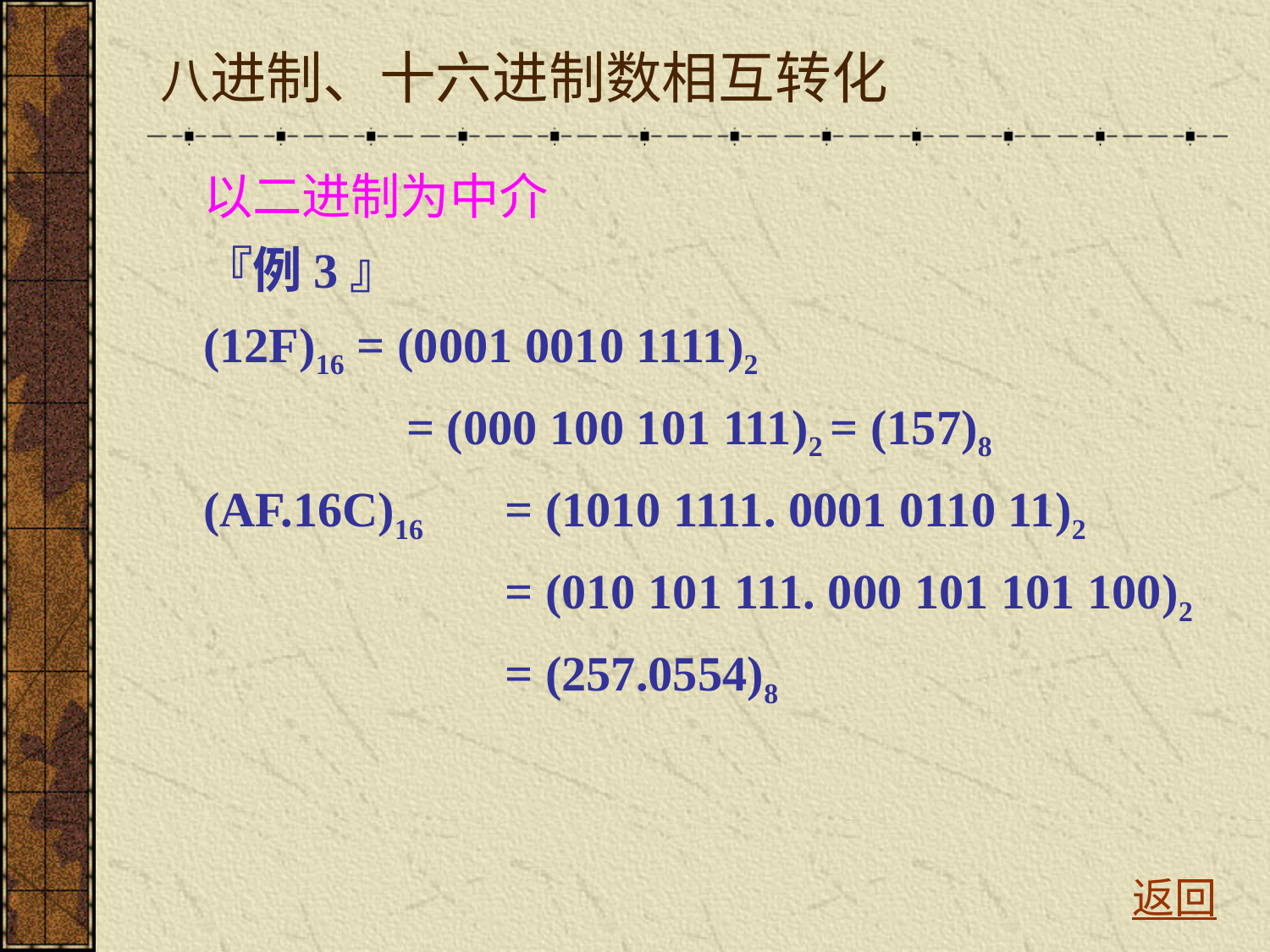

# 八进制、十六进制数相互转化
以二进制为中介
『例3』
(12F)16 = (0001 0010 1111)2
		    = (000 100 101 111)2 = (157)8
(AF.16C)16 	= (1010 1111. 0001 0110 11)2
		         	= (010 101 111. 000 101 101 100)2
			= (257.0554)8

返回